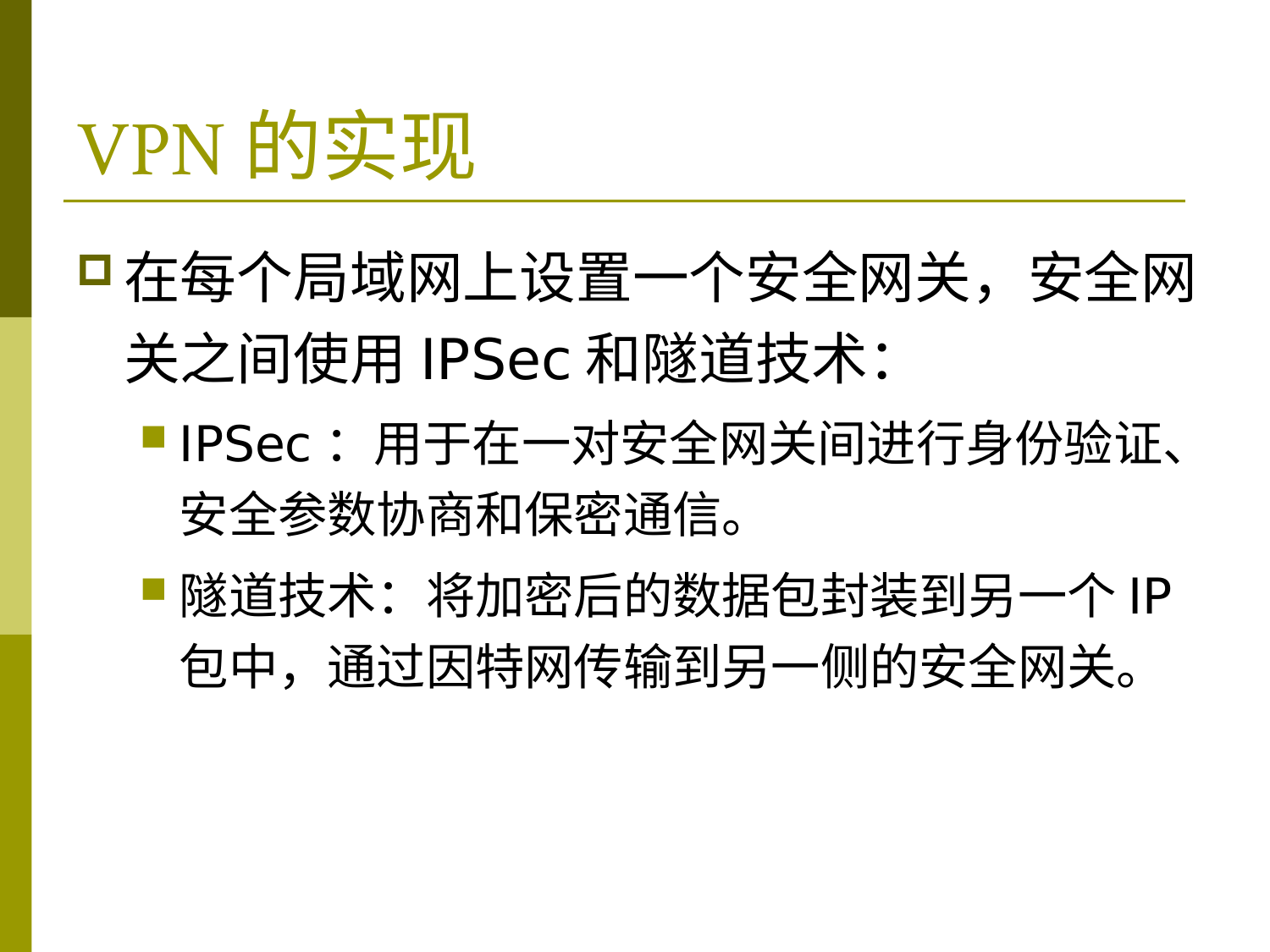

# VPN的实现
在每个局域网上设置一个安全网关，安全网关之间使用IPSec和隧道技术：
IPSec：用于在一对安全网关间进行身份验证、安全参数协商和保密通信。
隧道技术：将加密后的数据包封装到另一个IP包中，通过因特网传输到另一侧的安全网关。